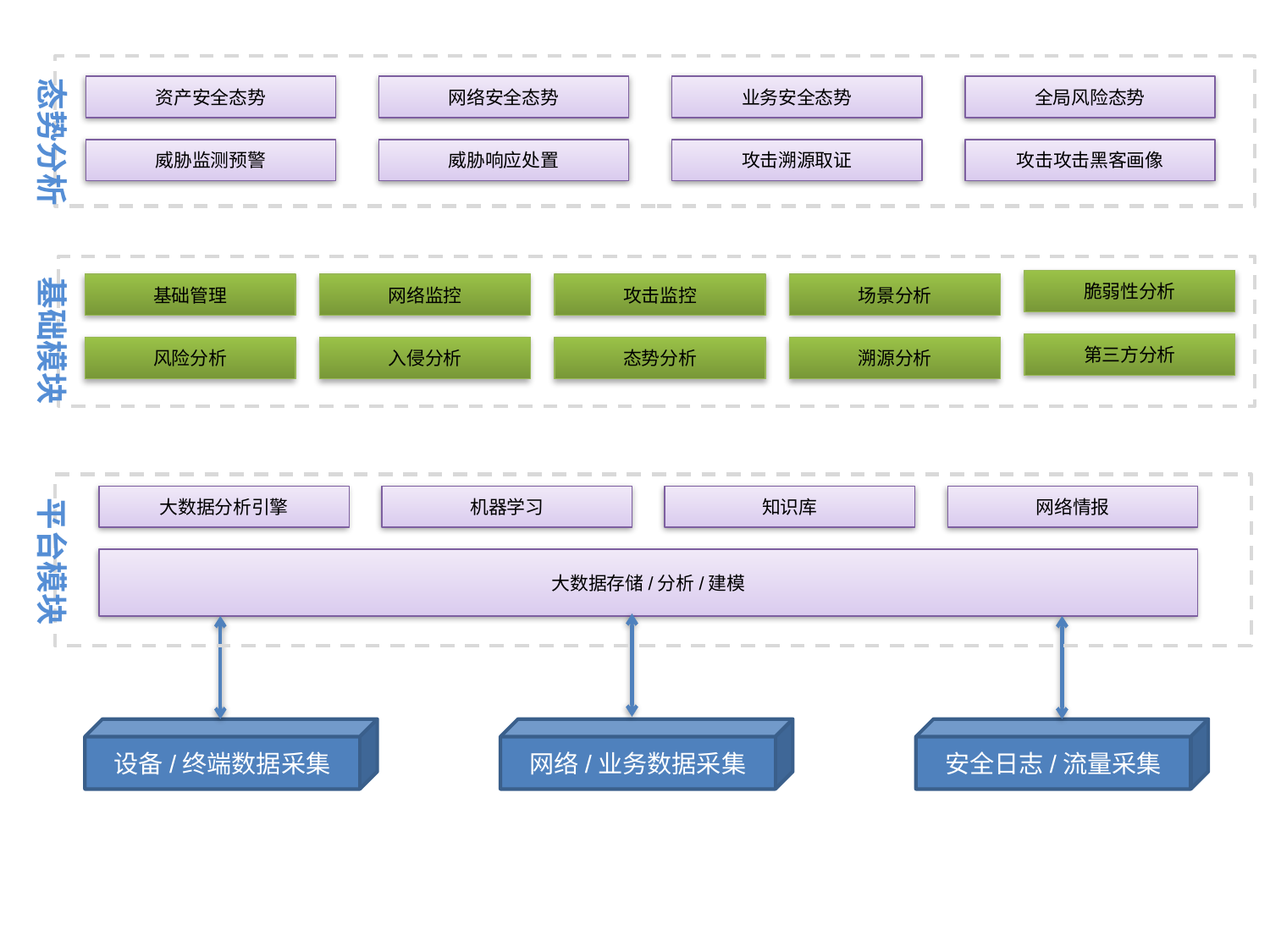

态势分析
资产安全态势
网络安全态势
业务安全态势
全局风险态势
威胁监测预警
威胁响应处置
攻击溯源取证
攻击攻击黑客画像

基础模块
脆弱性分析
基础管理
网络监控
攻击监控
场景分析
第三方分析
风险分析
入侵分析
态势分析
溯源分析

平台模块
大数据分析引擎
机器学习
知识库
网络情报
大数据存储/分析/建模
设备/终端数据采集
网络/业务数据采集
安全日志/流量采集